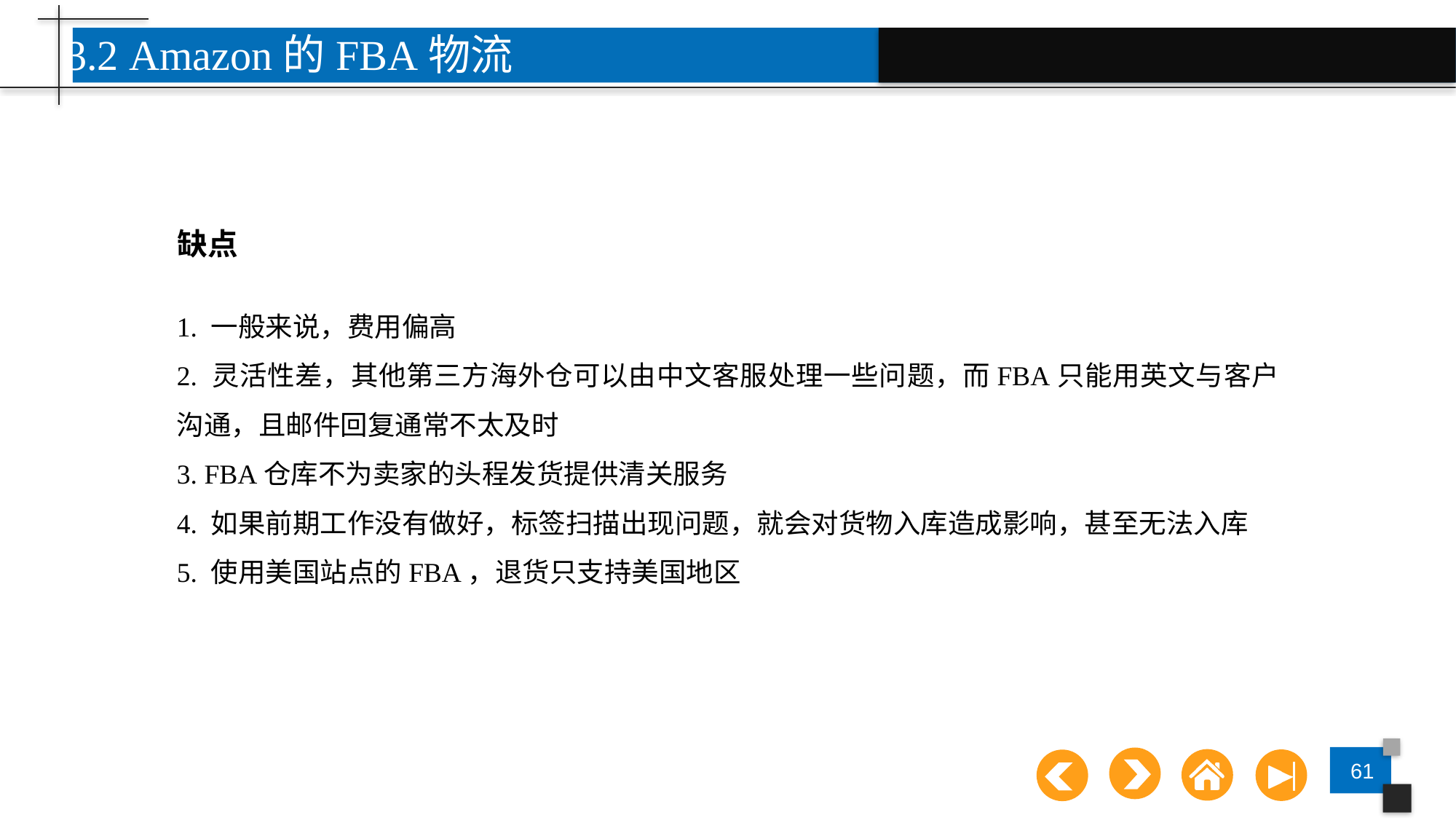

3.2 Amazon的FBA物流
缺点
1. 一般来说，费用偏高
2. 灵活性差，其他第三方海外仓可以由中文客服处理一些问题，而FBA只能用英文与客户沟通，且邮件回复通常不太及时
3. FBA仓库不为卖家的头程发货提供清关服务
4. 如果前期工作没有做好，标签扫描出现问题，就会对货物入库造成影响，甚至无法入库
5. 使用美国站点的FBA，退货只支持美国地区